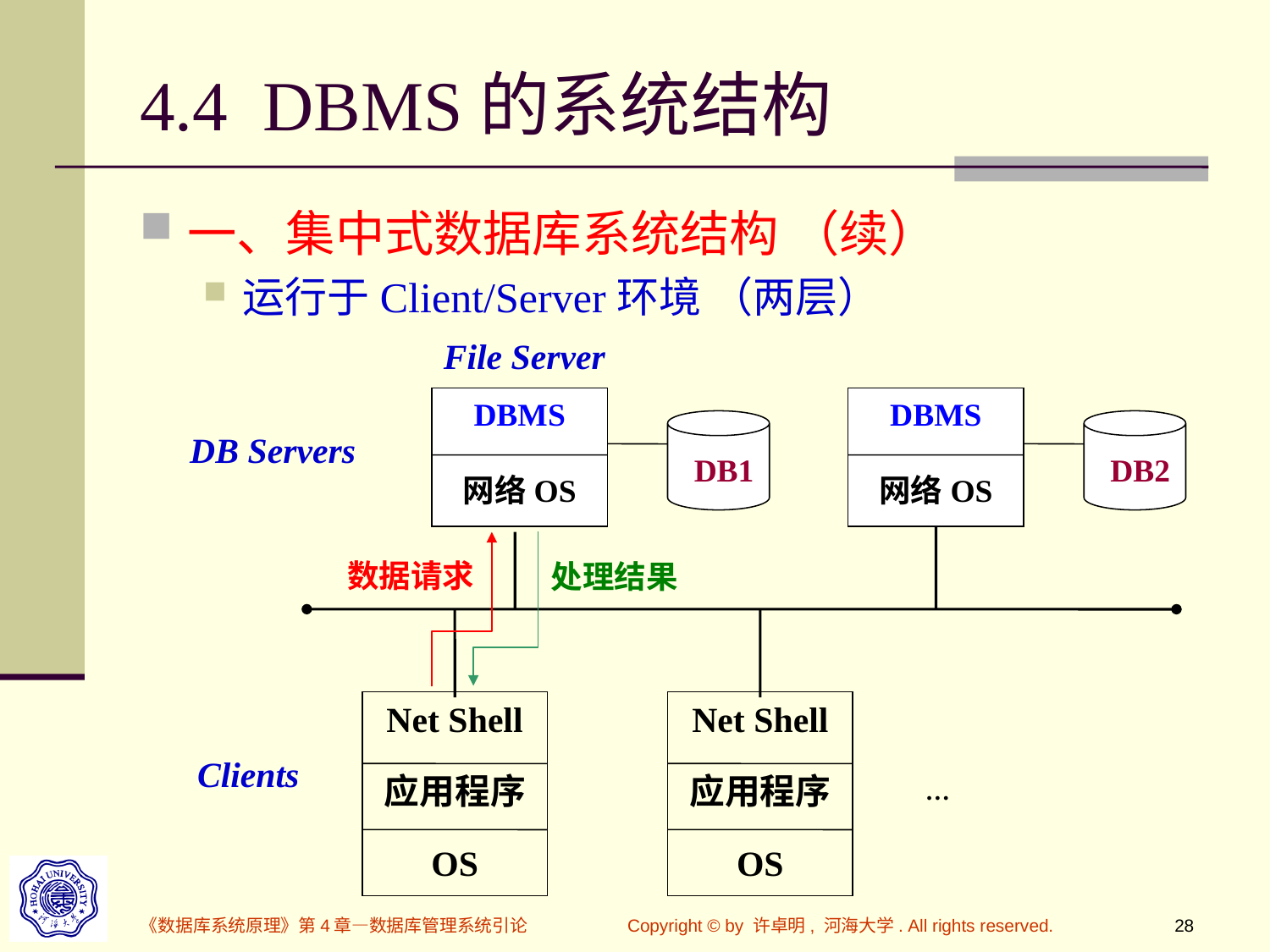

# 4.4  DBMS的系统结构
一、集中式数据库系统结构 （续）
运行于Client/Server环境 （两层）
File Server
DBMS

网络OS
DBMS

网络OS

DB1

DB2
DB Servers

处理结果
数据请求

Net Shell

应用程序

OS
Net Shell

应用程序

OS
Clients

…

《数据库系统原理》第4章—数据库管理系统引论
Copyright © by 许卓明, 河海大学. All rights reserved.
28